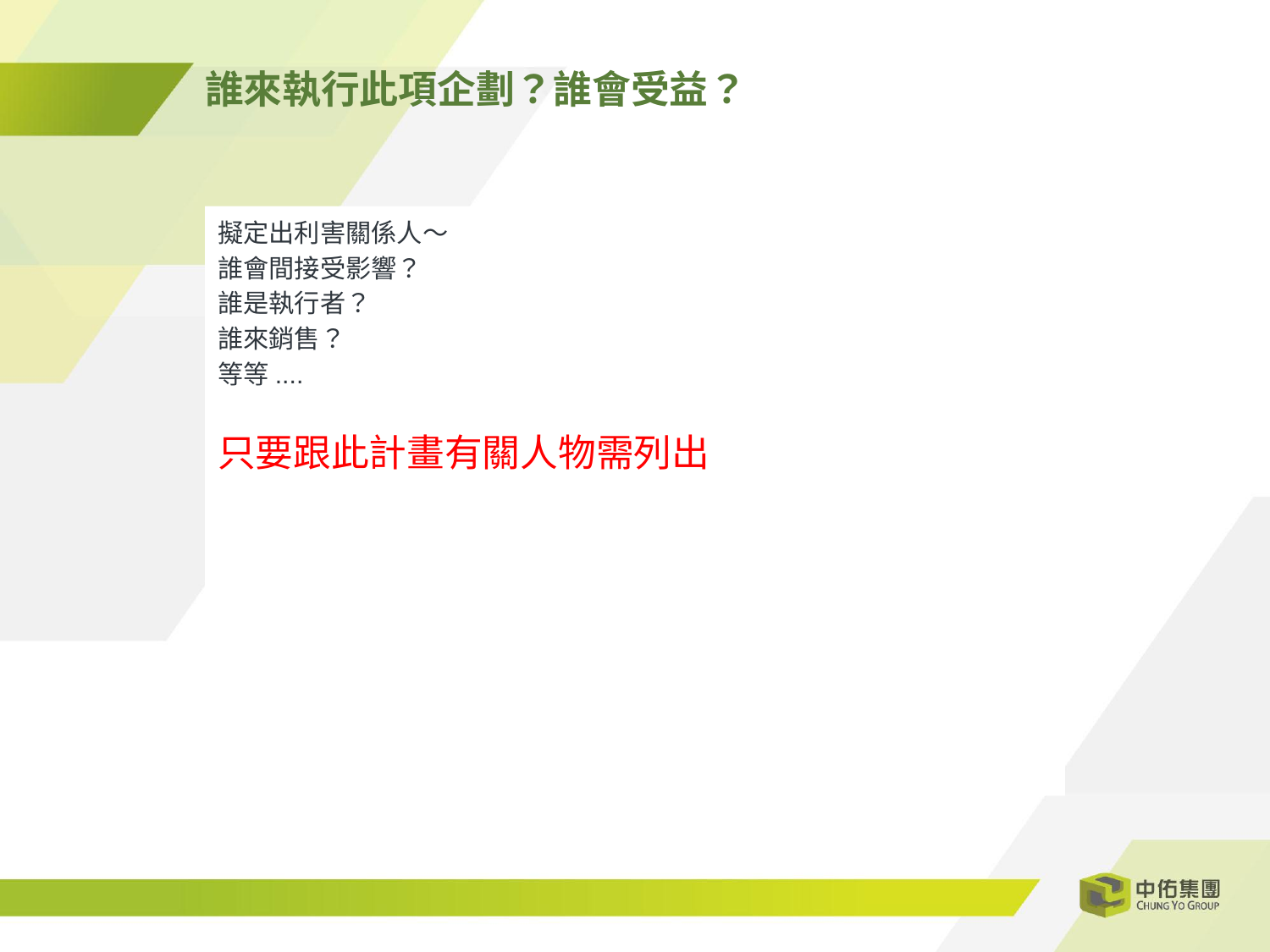

誰來執行此項企劃？誰會受益？

擬定出利害關係人～
誰會間接受影響？
誰是執行者？
誰來銷售？
等等....

只要跟此計畫有關人物需列出